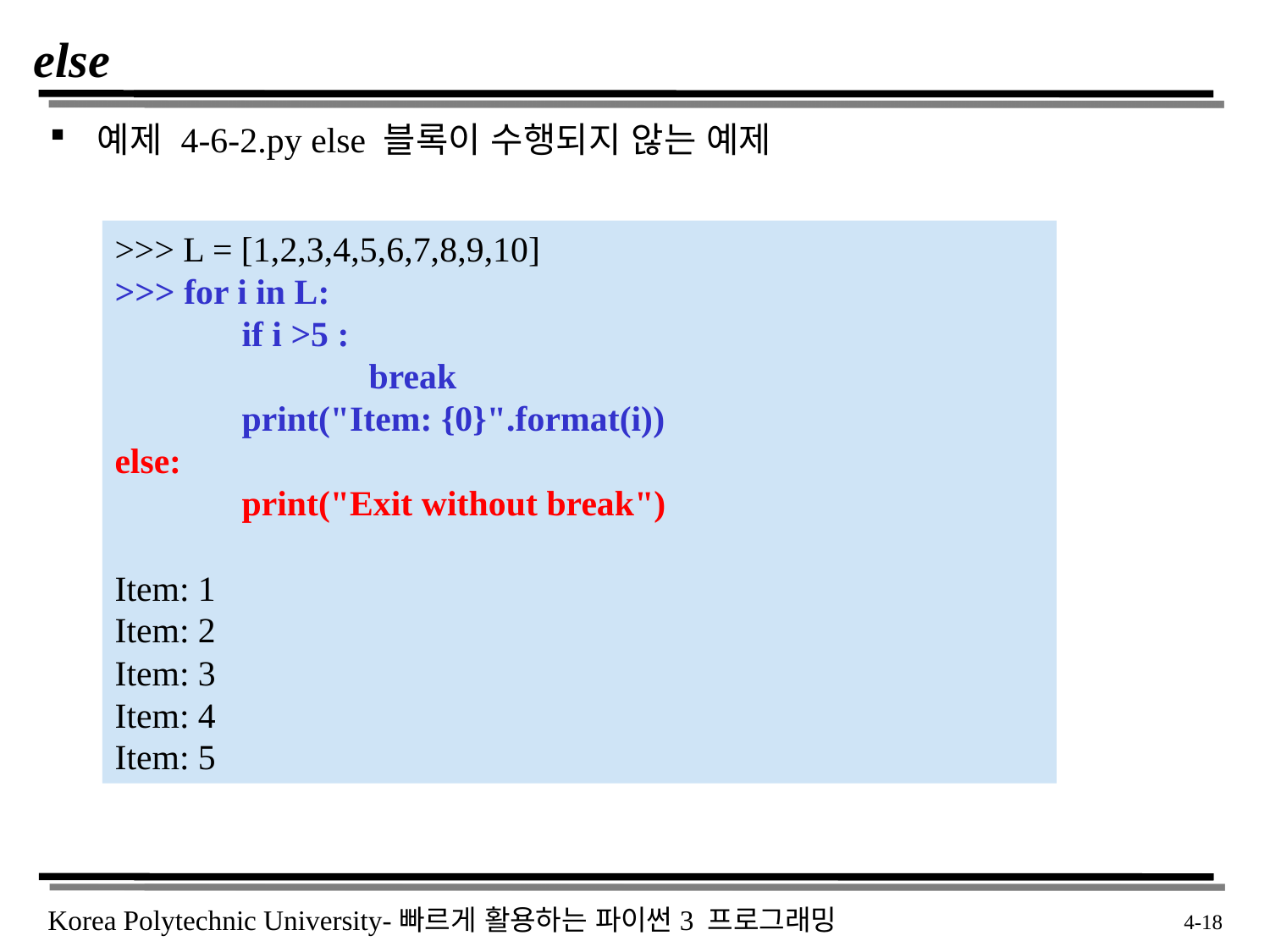

# else
예제 4-6-2.py else 블록이 수행되지 않는 예제

>>> L = [1,2,3,4,5,6,7,8,9,10]
>>> for i in L:
	if i >5 :
		break
	print("Item: {0}".format(i))
else:
	print("Exit without break")

Item: 1
Item: 2
Item: 3
Item: 4
Item: 5
 4-18